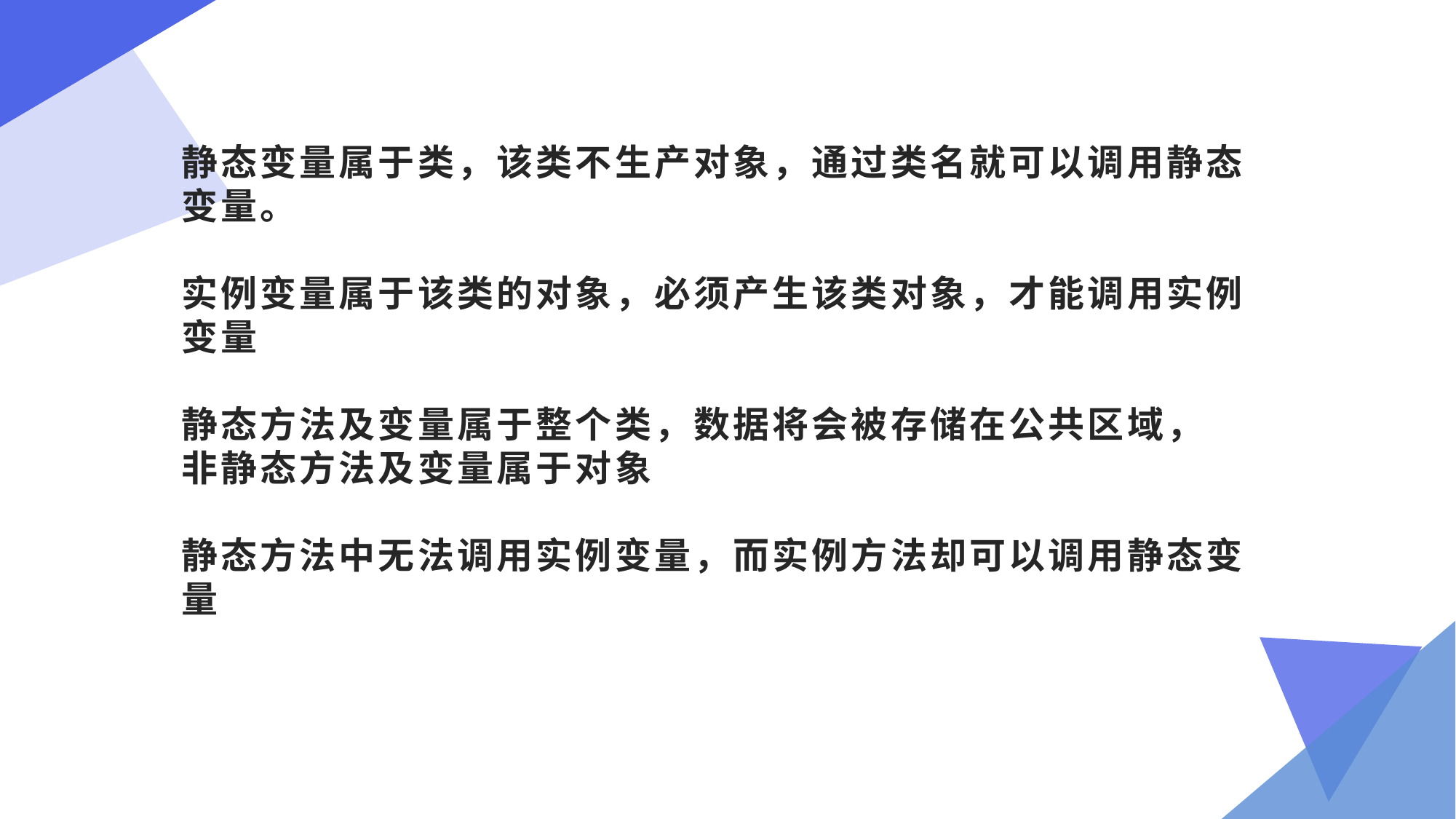

# 静态变量属于类，该类不生产对象，通过类名就可以调用静态变量。 实例变量属于该类的对象，必须产生该类对象，才能调用实例变量 静态方法及变量属于整个类，数据将会被存储在公共区域， 非静态方法及变量属于对象  静态方法中无法调用实例变量，而实例方法却可以调用静态变量